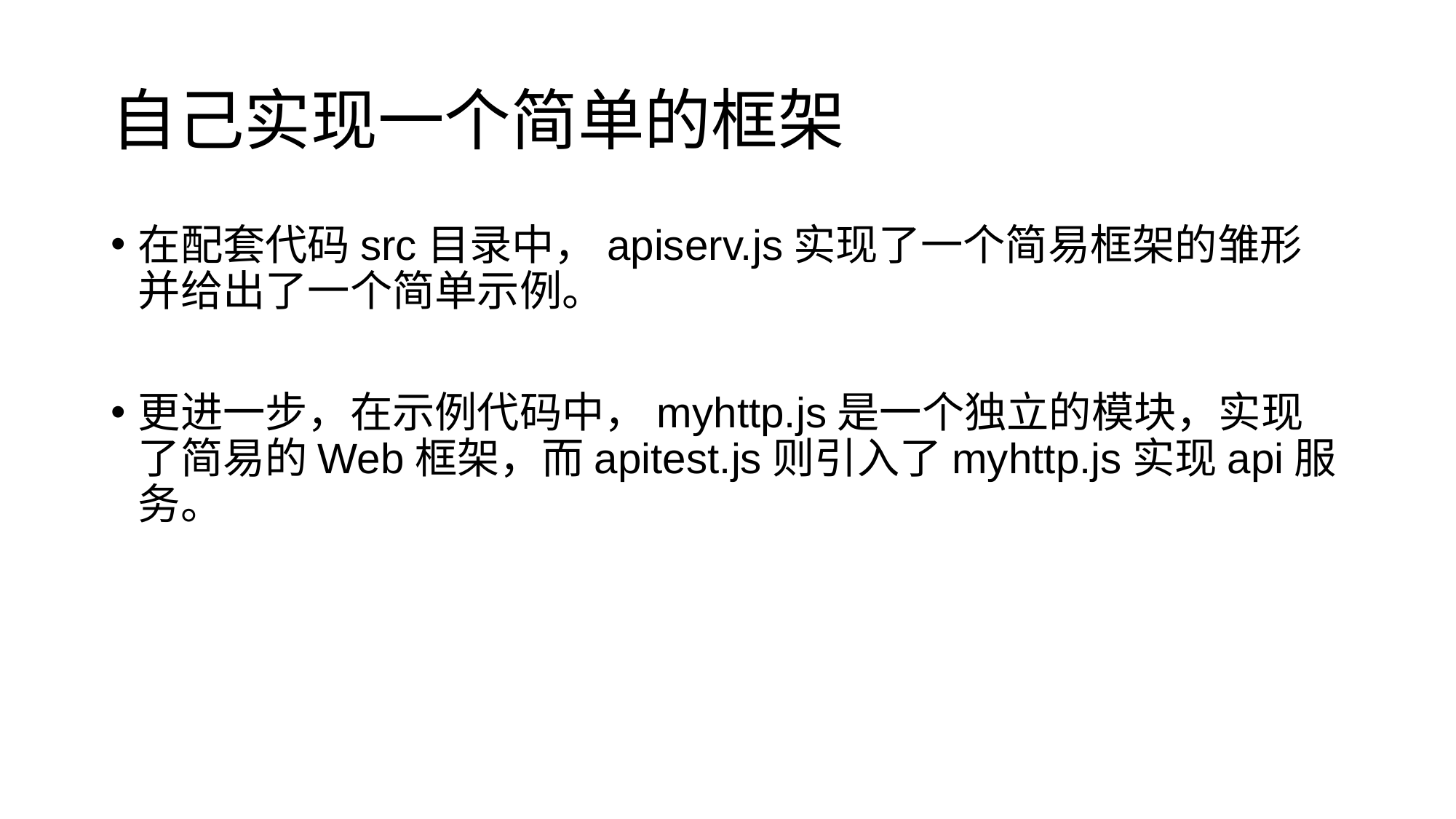

# 自己实现一个简单的框架
在配套代码src目录中，apiserv.js实现了一个简易框架的雏形并给出了一个简单示例。

更进一步，在示例代码中，myhttp.js是一个独立的模块，实现了简易的Web框架，而apitest.js则引入了myhttp.js实现api服务。